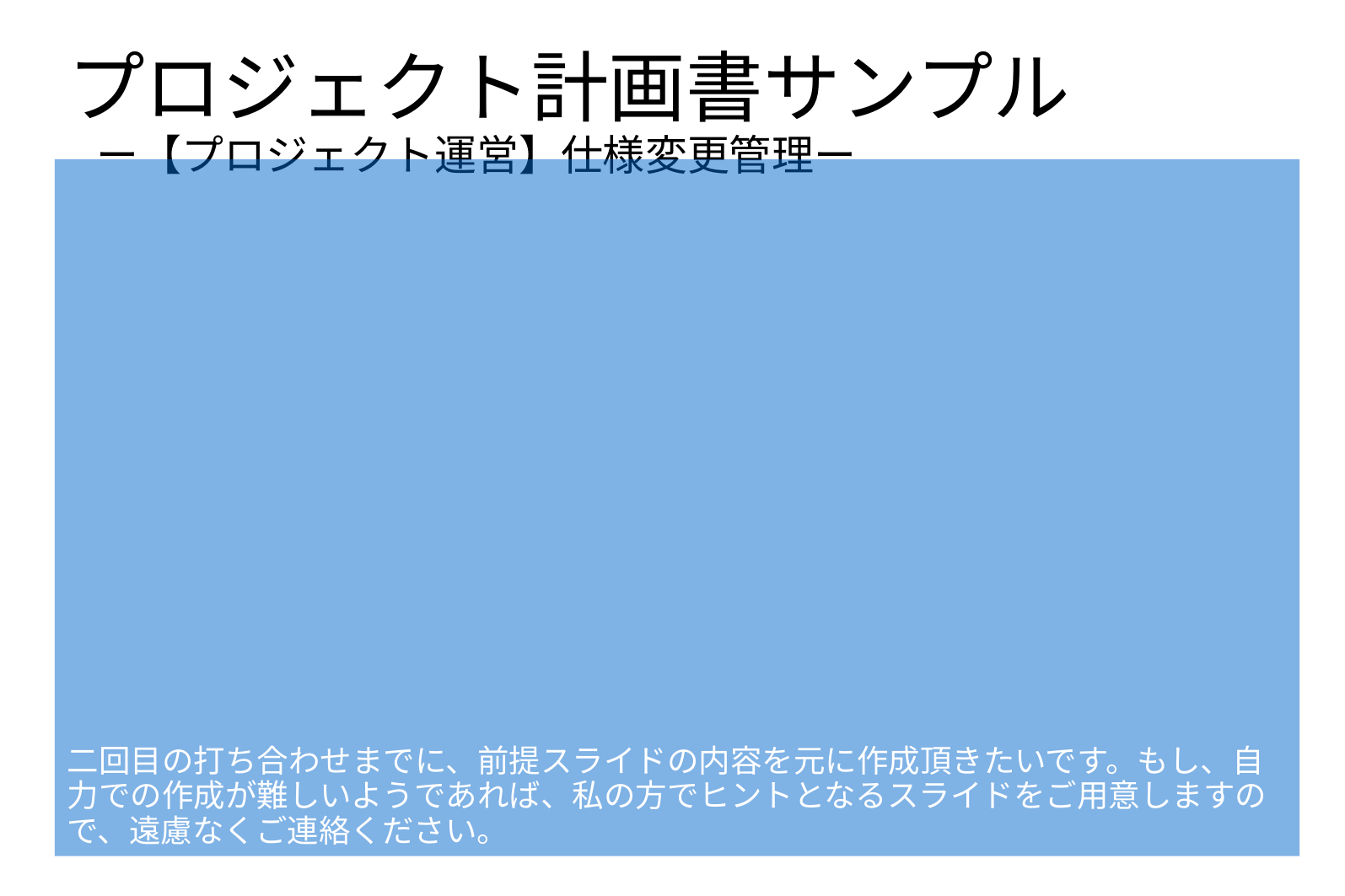

# プロジェクト計画書サンプル ー【プロジェクト運営】仕様変更管理ー
二回目の打ち合わせまでに、前提スライドの内容を元に作成頂きたいです。もし、自力での作成が難しいようであれば、私の方でヒントとなるスライドをご用意しますので、遠慮なくご連絡ください。